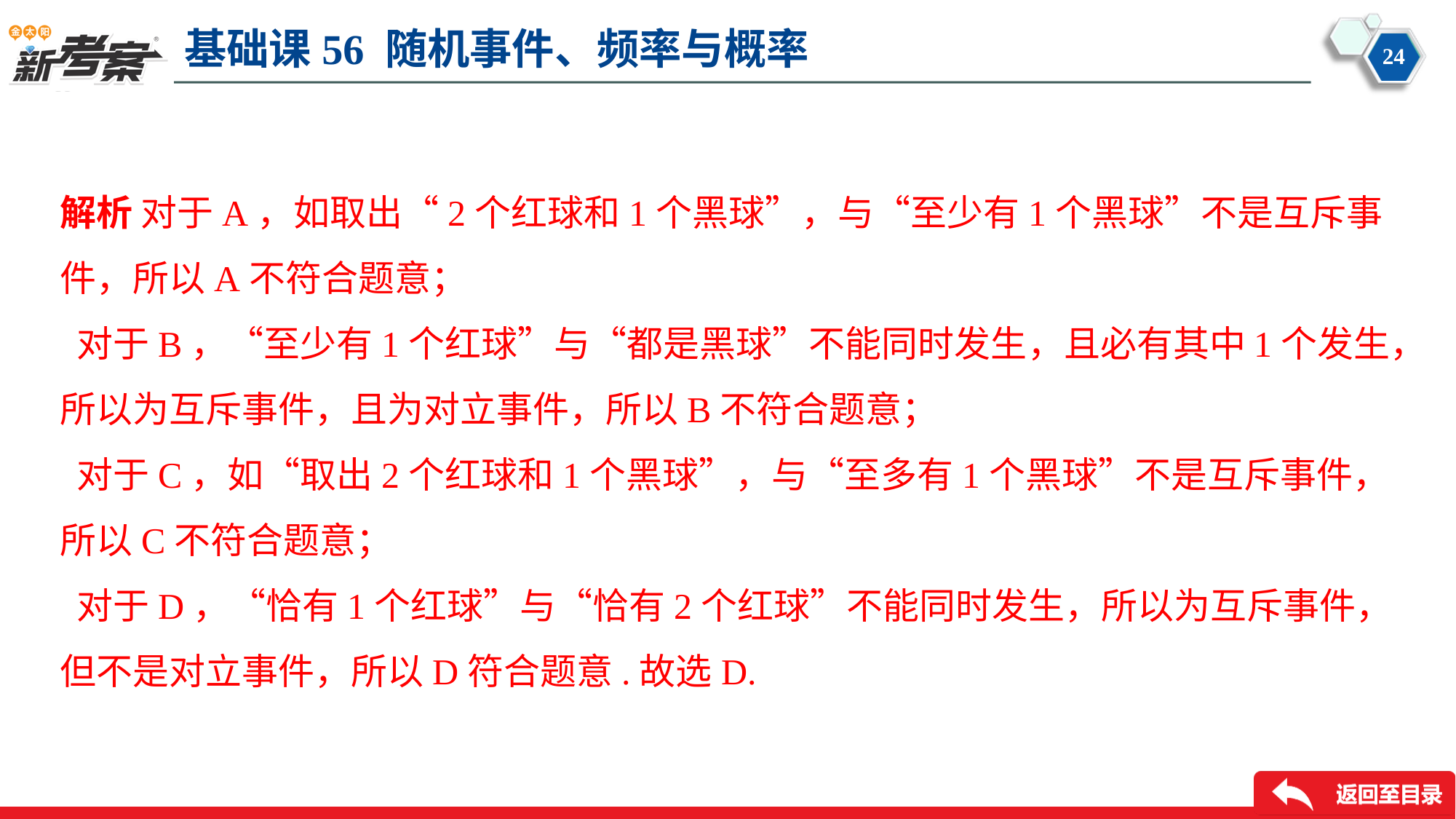

解析 对于A，如取出“2个红球和1个黑球”，与“至少有1个黑球”不是互斥事件，所以A不符合题意；
 对于B，“至少有1个红球”与“都是黑球”不能同时发生，且必有其中1个发生，所以为互斥事件，且为对立事件，所以B不符合题意；
 对于C，如“取出2个红球和1个黑球”，与“至多有1个黑球”不是互斥事件，所以C不符合题意；
 对于D，“恰有1个红球”与“恰有2个红球”不能同时发生，所以为互斥事件，但不是对立事件，所以D符合题意.故选D.